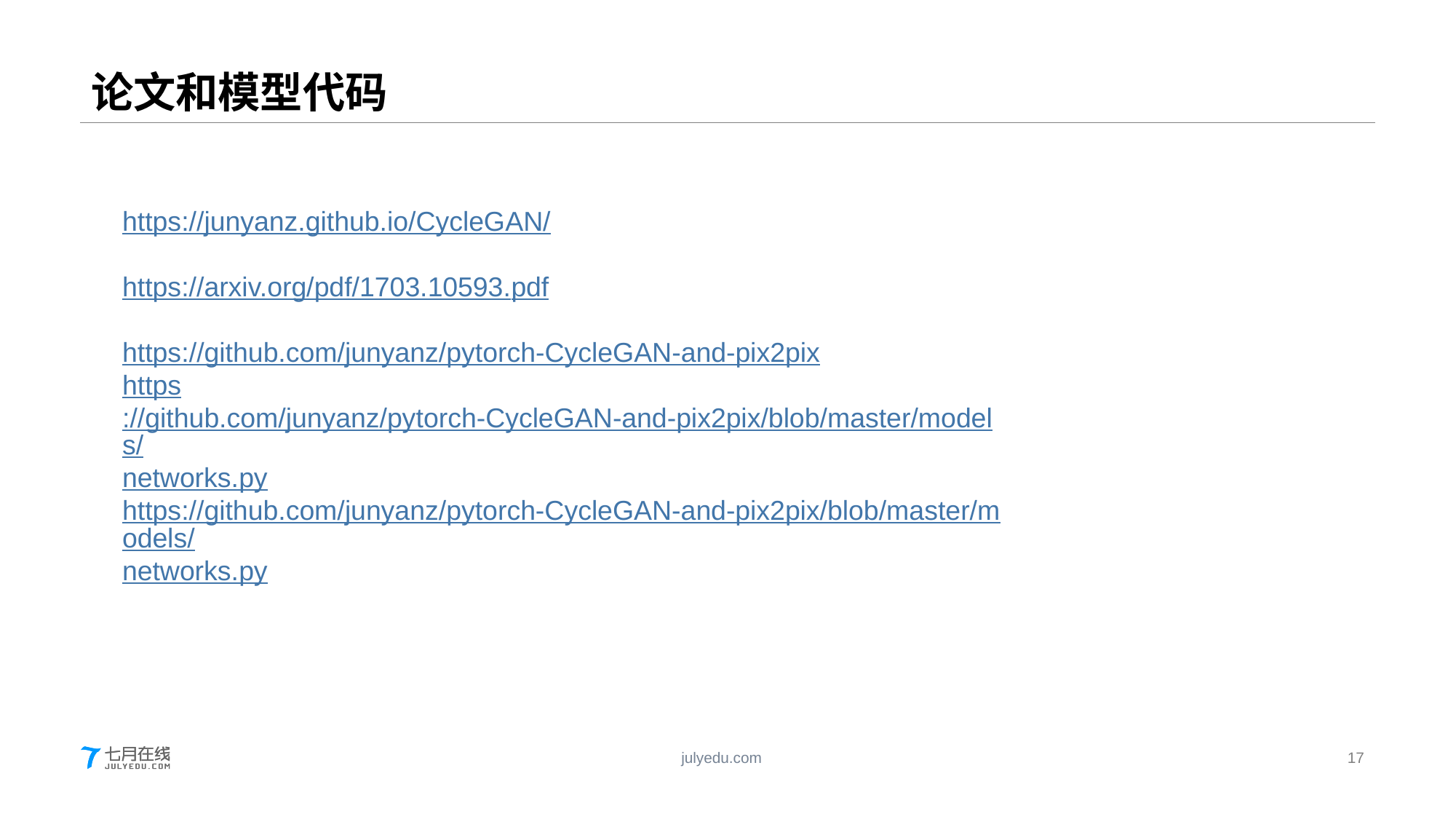

# 论文和模型代码
https://junyanz.github.io/CycleGAN/

https://arxiv.org/pdf/1703.10593.pdf

https://github.com/junyanz/pytorch-CycleGAN-and-pix2pix
https://github.com/junyanz/pytorch-CycleGAN-and-pix2pix/blob/master/models/networks.py
https://github.com/junyanz/pytorch-CycleGAN-and-pix2pix/blob/master/models/networks.py

17